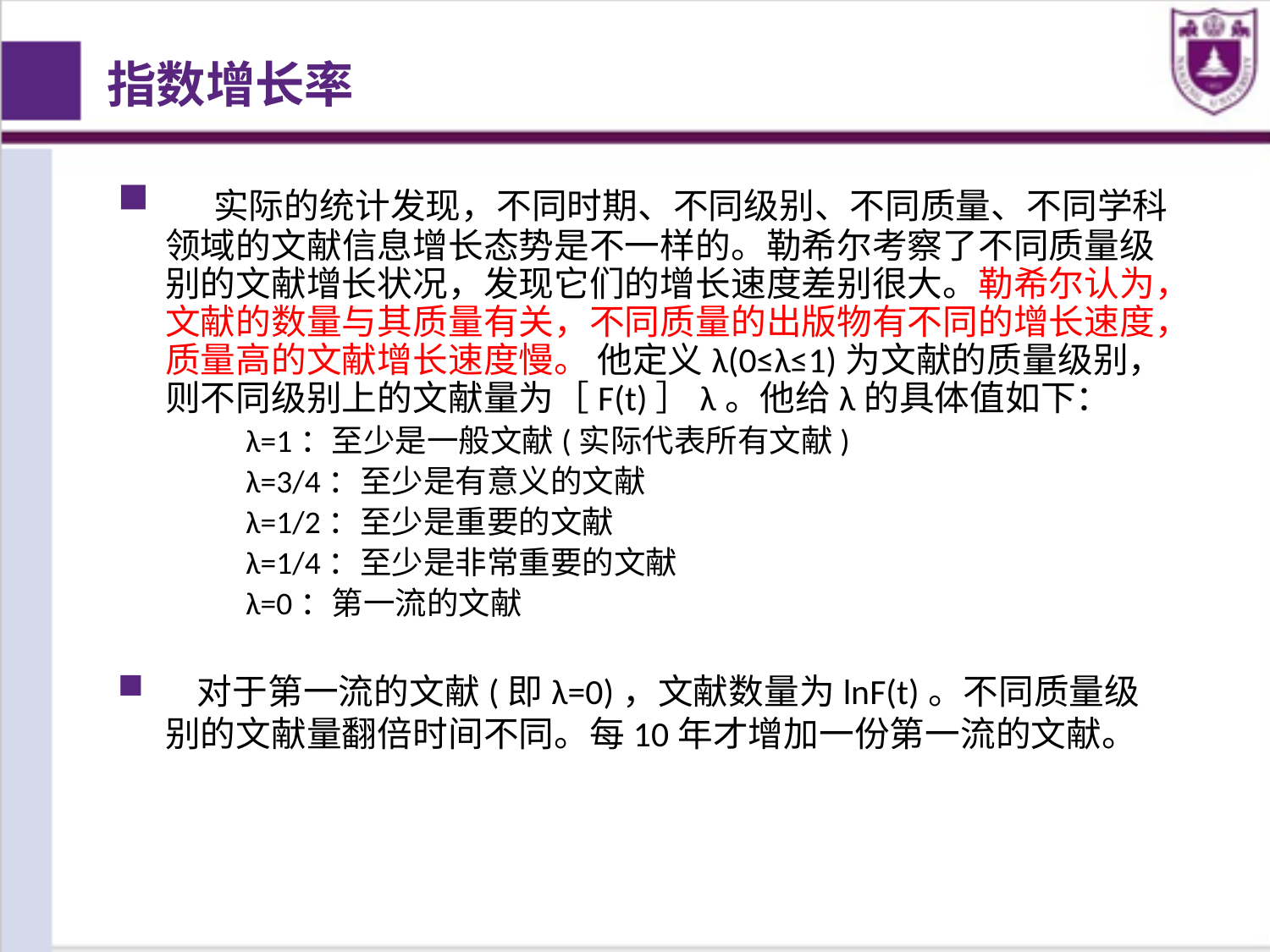

指数增长率
    实际的统计发现，不同时期、不同级别、不同质量、不同学科领域的文献信息增长态势是不一样的。勒希尔考察了不同质量级别的文献增长状况，发现它们的增长速度差别很大。勒希尔认为，文献的数量与其质量有关，不同质量的出版物有不同的增长速度，质量高的文献增长速度慢。 他定义λ(0≤λ≤1)为文献的质量级别，则不同级别上的文献量为［F(t)］λ。他给λ的具体值如下：
         λ=1：至少是一般文献(实际代表所有文献)
         λ=3/4：至少是有意义的文献
         λ=1/2：至少是重要的文献
         λ=1/4：至少是非常重要的文献
         λ=0：第一流的文献

   对于第一流的文献(即λ=0)，文献数量为lnF(t)。不同质量级别的文献量翻倍时间不同。每10年才增加一份第一流的文献。